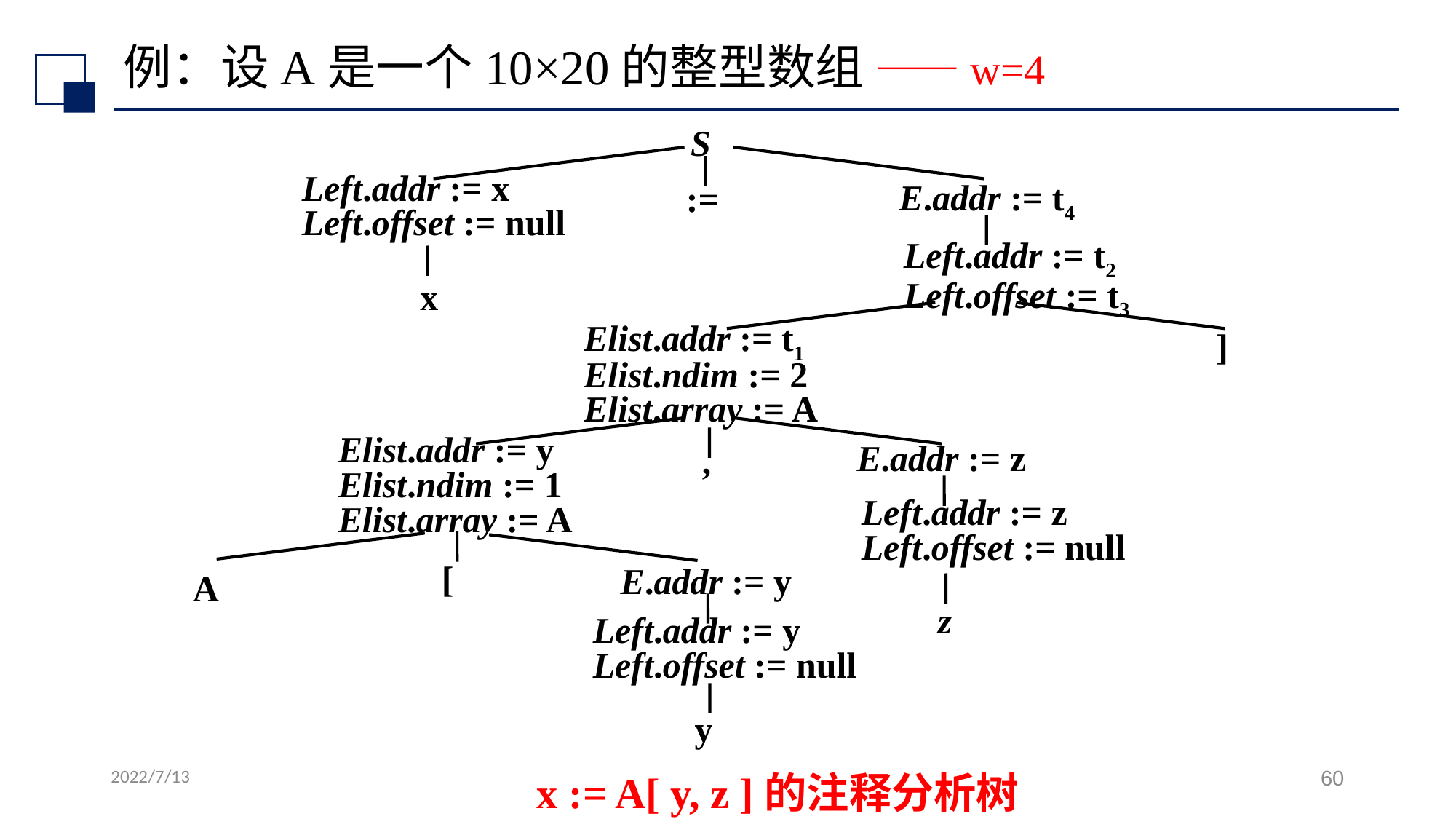

# 例：设A是一个10×20的整型数组 ——w=4
S

Left.addr := x
Left.offset := null
E.addr := t4
:=

Left.addr := t2
Left.offset := t3

x

Elist.addr := t1
Elist.ndim := 2
Elist.array := A
]

Elist.addr := y
Elist.ndim := 1
Elist.array := A
E.addr := z
,

Left.addr := z
Left.offset := null

[
E.addr := y
A

z

Left.addr := y
Left.offset := null

y
2022/7/13
60
 x := A[ y, z ]的注释分析树